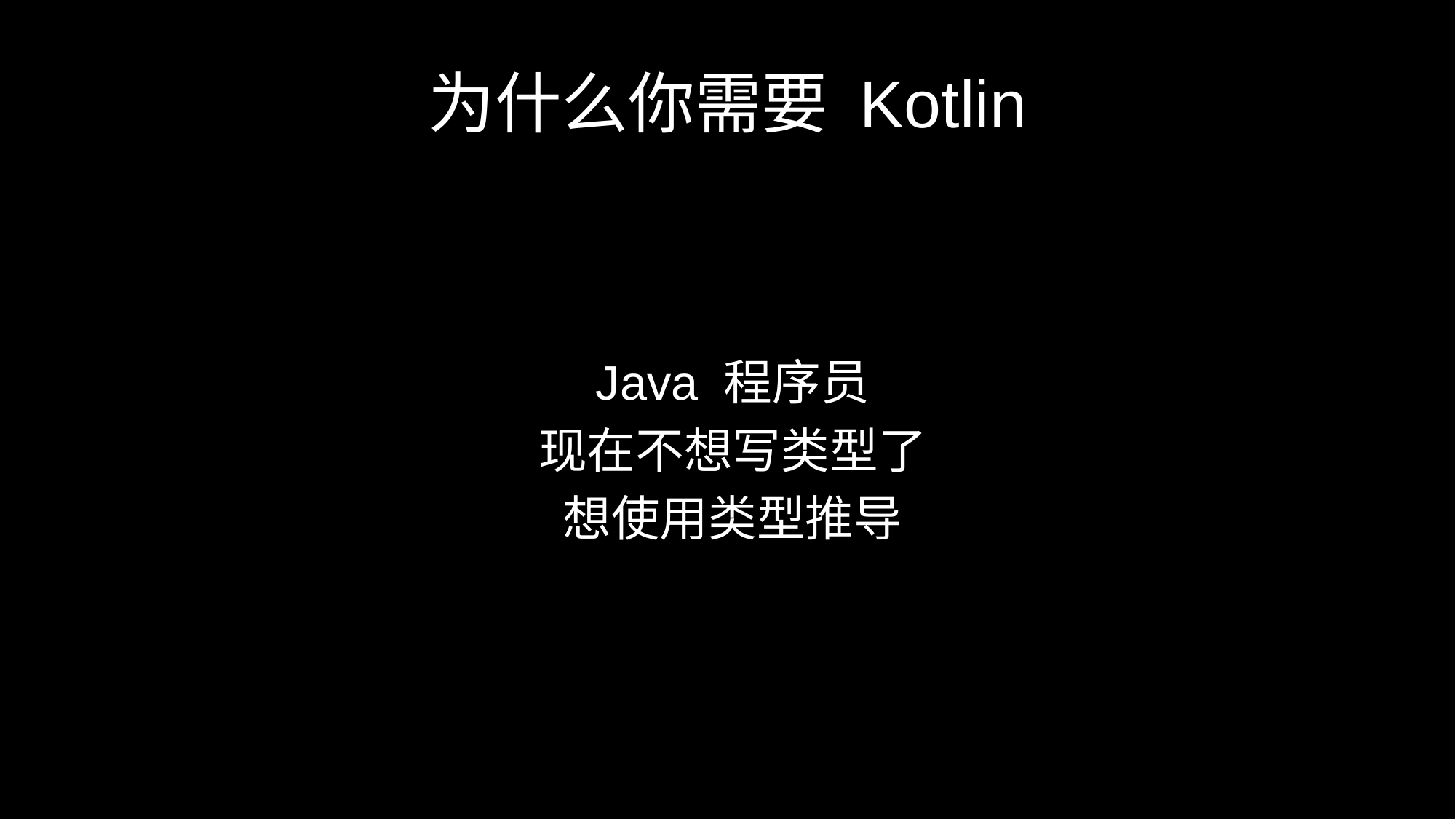

# 为什么你需要 Kotlin
Java 程序员
现在不想写类型了
想使用类型推导